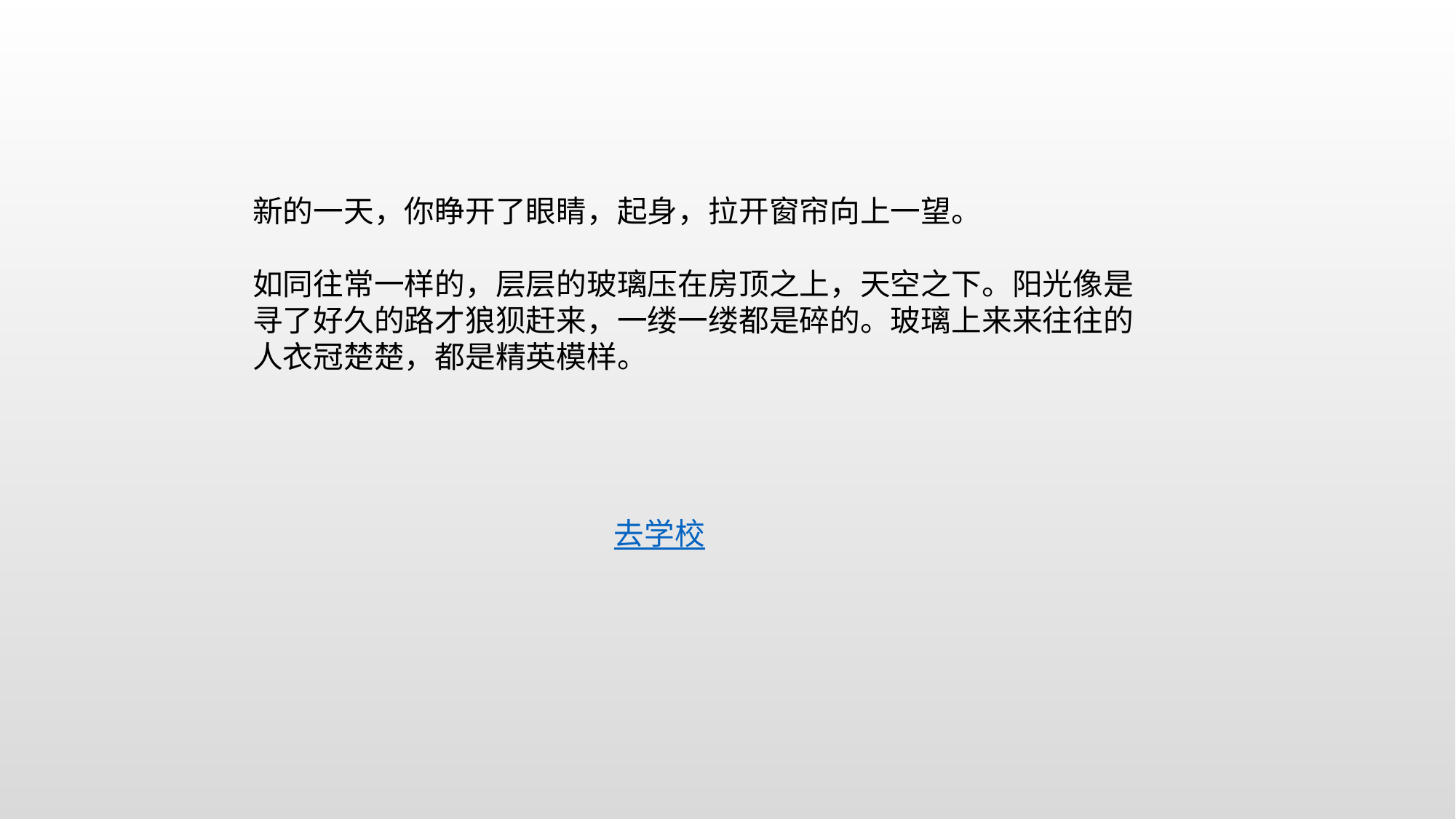

新的一天，你睁开了眼睛，起身，拉开窗帘向上一望。

如同往常一样的，层层的玻璃压在房顶之上，天空之下。阳光像是寻了好久的路才狼狈赶来，一缕一缕都是碎的。玻璃上来来往往的人衣冠楚楚，都是精英模样。

去学校